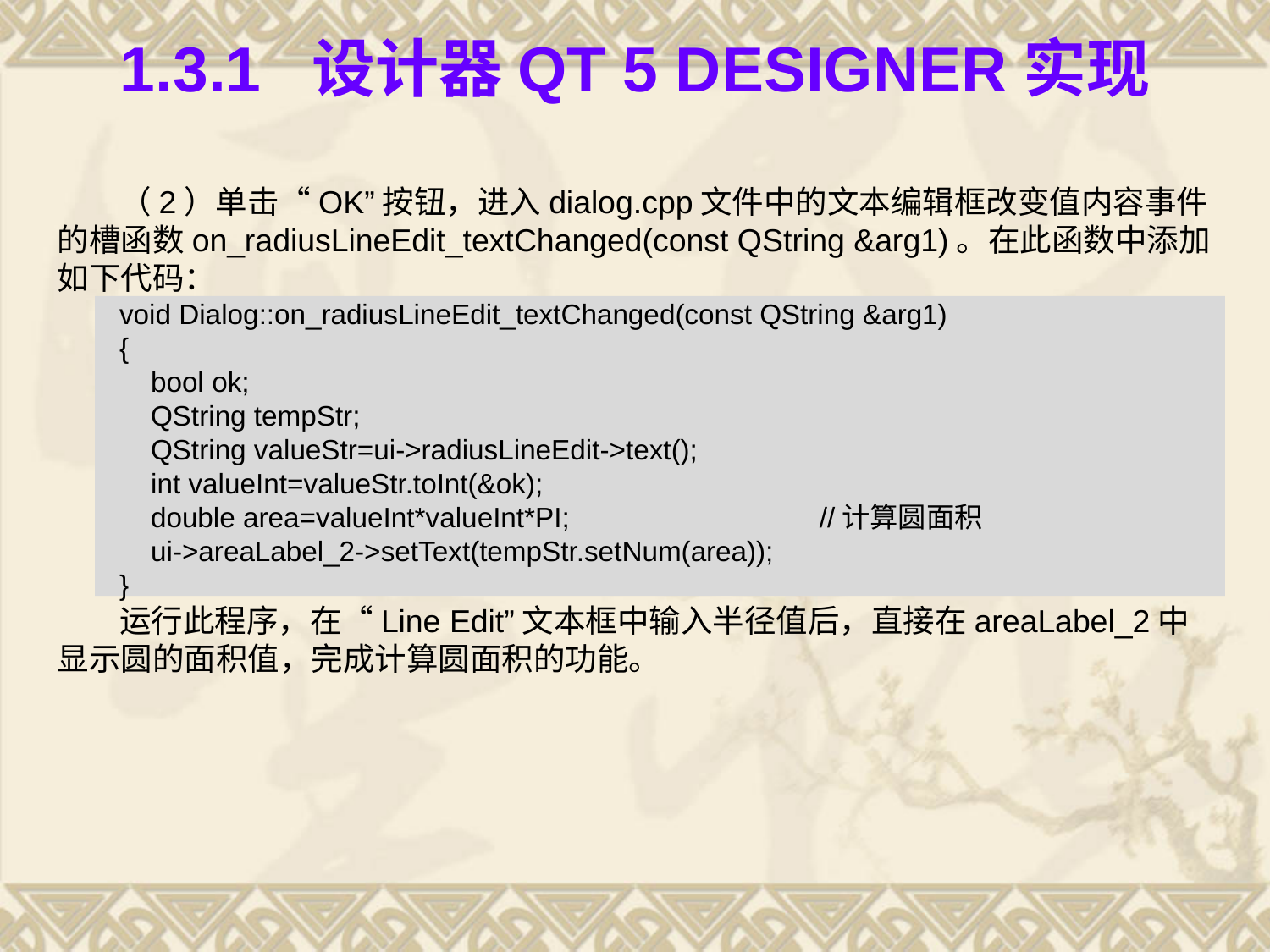

# 1.3.1  设计器Qt 5 Designer实现
（2）单击“OK”按钮，进入dialog.cpp文件中的文本编辑框改变值内容事件的槽函数on_radiusLineEdit_textChanged(const QString &arg1)。在此函数中添加如下代码：
void Dialog::on_radiusLineEdit_textChanged(const QString &arg1)
{
    bool ok;
    QString tempStr;
    QString valueStr=ui->radiusLineEdit->text();
    int valueInt=valueStr.toInt(&ok);
    double area=valueInt*valueInt*PI;		//计算圆面积
    ui->areaLabel_2->setText(tempStr.setNum(area));
}
运行此程序，在“Line Edit”文本框中输入半径值后，直接在areaLabel_2中显示圆的面积值，完成计算圆面积的功能。